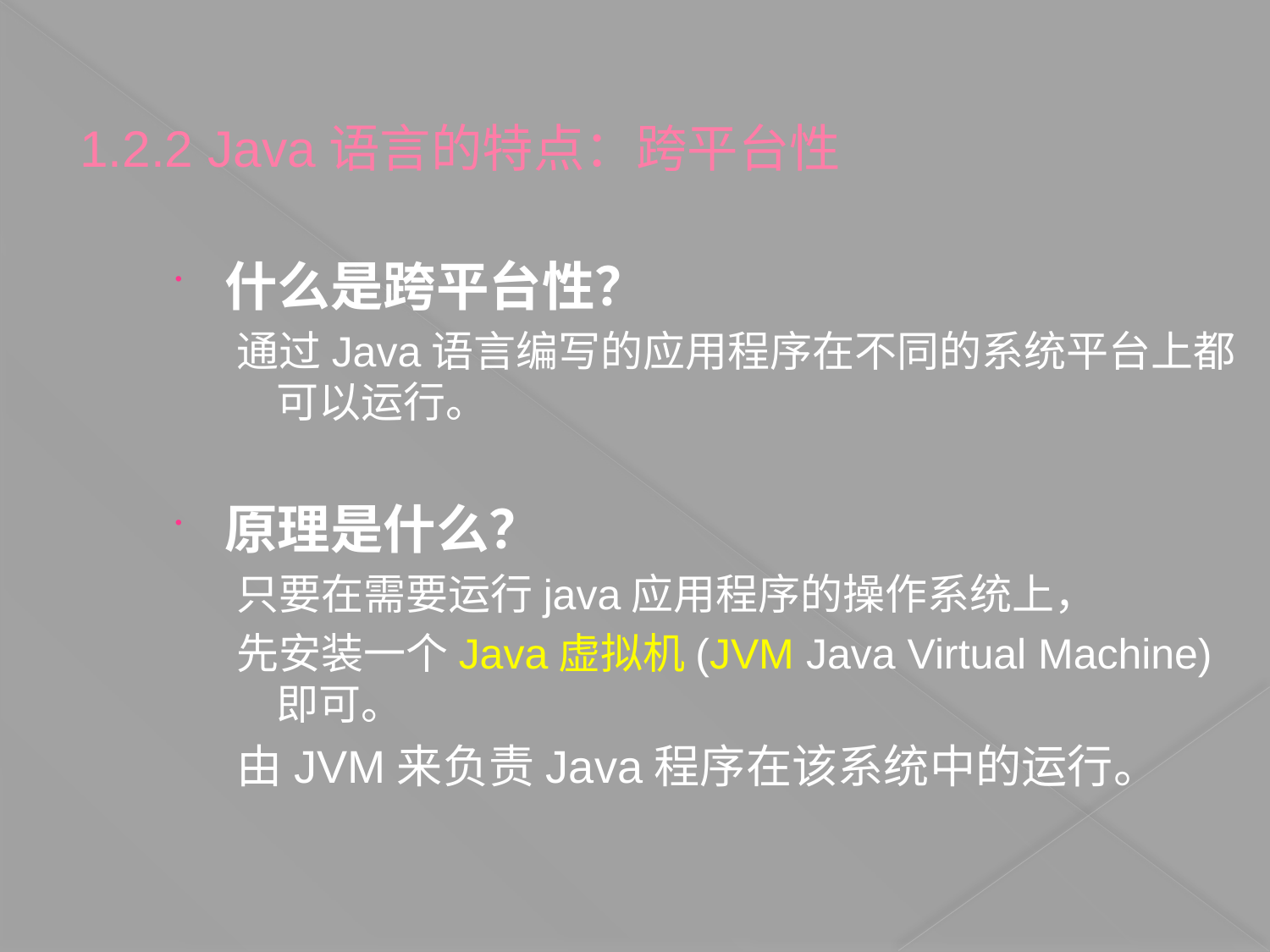

1.2.2 Java语言的特点：跨平台性
什么是跨平台性？
通过Java语言编写的应用程序在不同的系统平台上都可以运行。

原理是什么？
只要在需要运行java应用程序的操作系统上，
先安装一个Java虚拟机(JVM Java Virtual Machine)即可。
由JVM来负责Java程序在该系统中的运行。